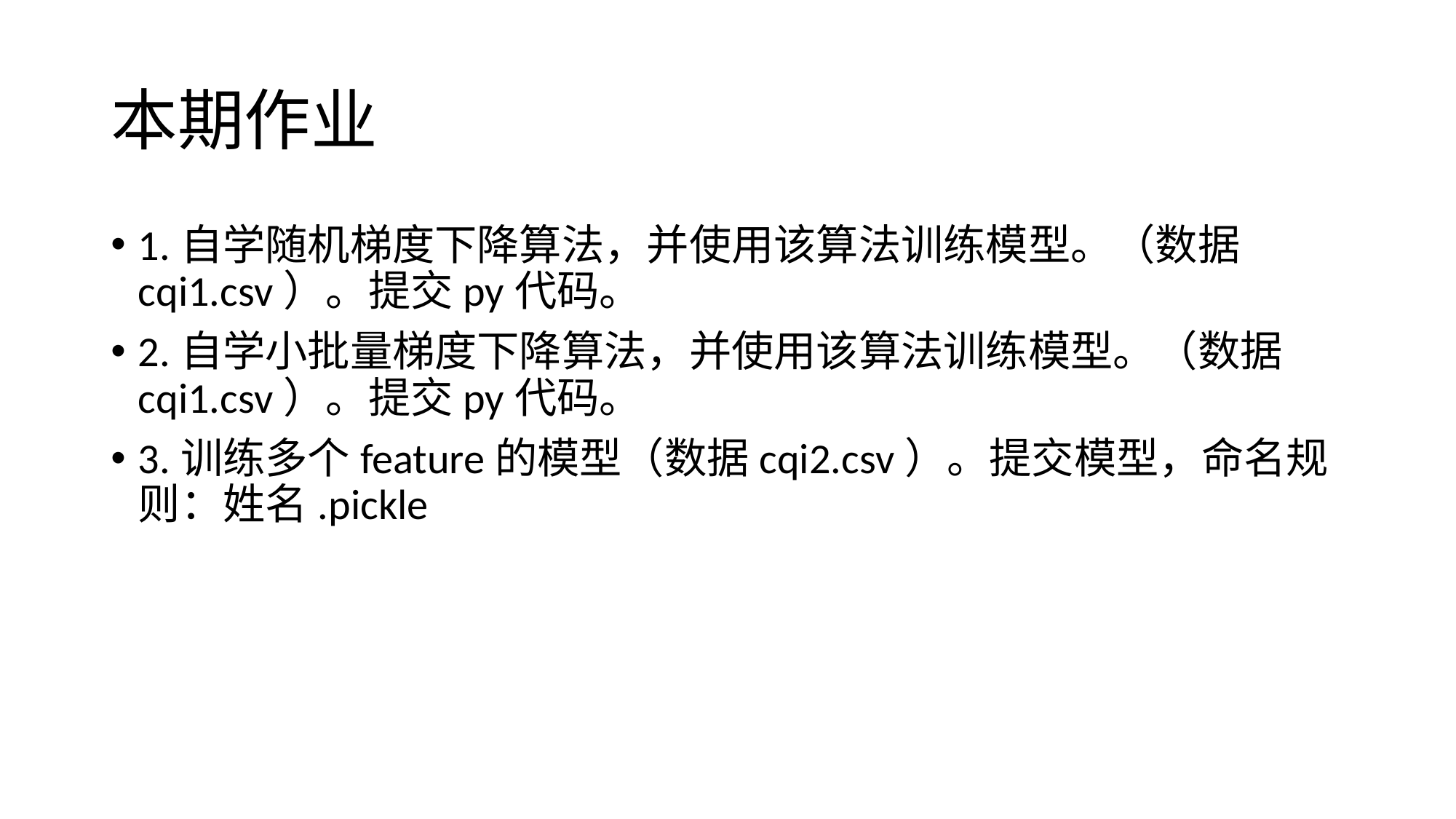

# 本期作业
1.自学随机梯度下降算法，并使用该算法训练模型。（数据cqi1.csv）。提交py代码。
2.自学小批量梯度下降算法，并使用该算法训练模型。（数据cqi1.csv）。提交py代码。
3.训练多个feature的模型（数据cqi2.csv）。提交模型，命名规则：姓名.pickle